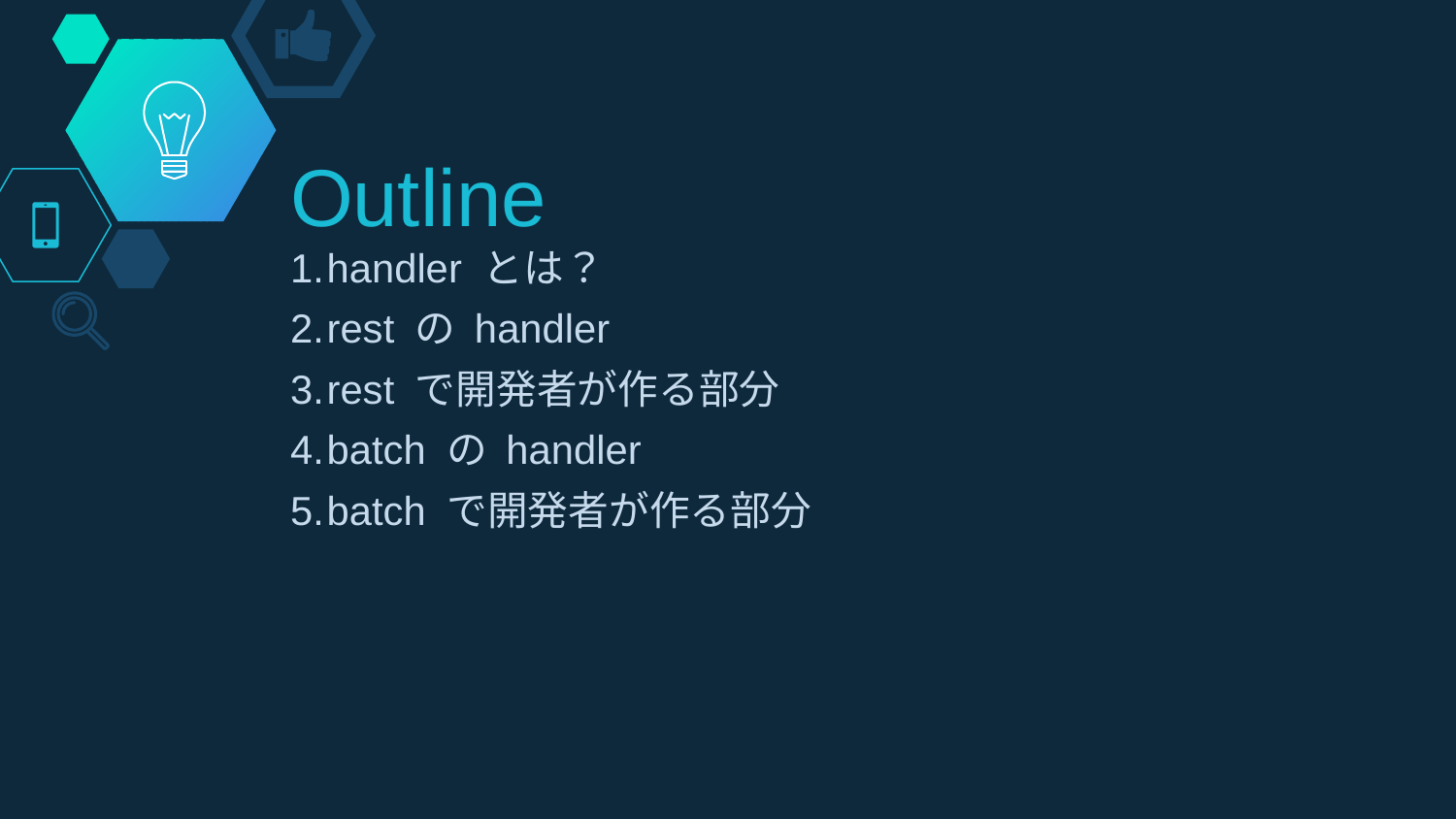

# Outline
handler とは？
rest の handler
rest で開発者が作る部分
batch の handler
batch で開発者が作る部分